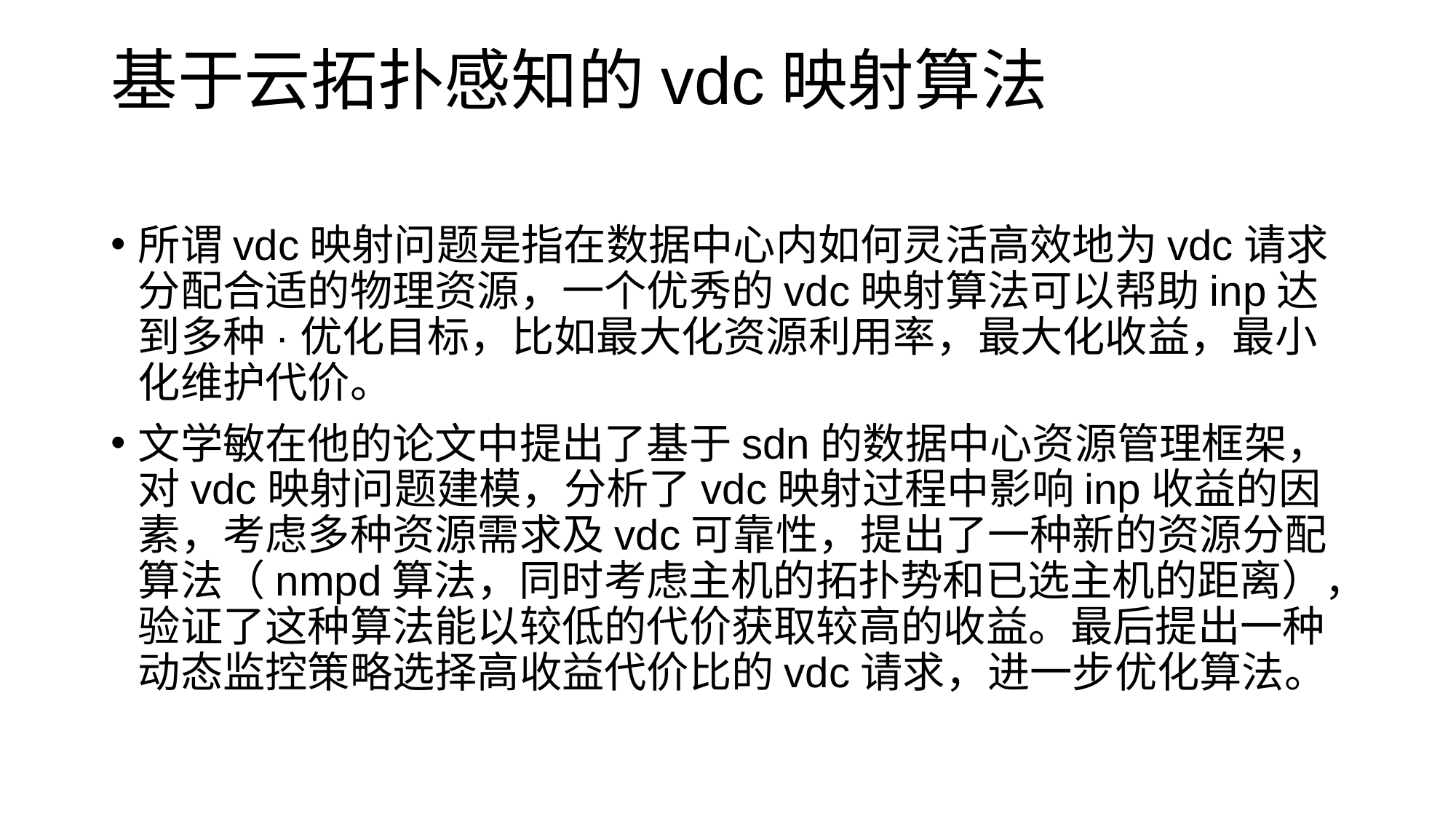

# 基于云拓扑感知的vdc映射算法
所谓vdc映射问题是指在数据中心内如何灵活高效地为vdc请求分配合适的物理资源，一个优秀的vdc映射算法可以帮助inp达到多种·优化目标，比如最大化资源利用率，最大化收益，最小化维护代价。
文学敏在他的论文中提出了基于sdn的数据中心资源管理框架，对vdc映射问题建模，分析了vdc映射过程中影响inp收益的因素，考虑多种资源需求及vdc可靠性，提出了一种新的资源分配算法（nmpd算法，同时考虑主机的拓扑势和已选主机的距离），验证了这种算法能以较低的代价获取较高的收益。最后提出一种动态监控策略选择高收益代价比的vdc请求，进一步优化算法。